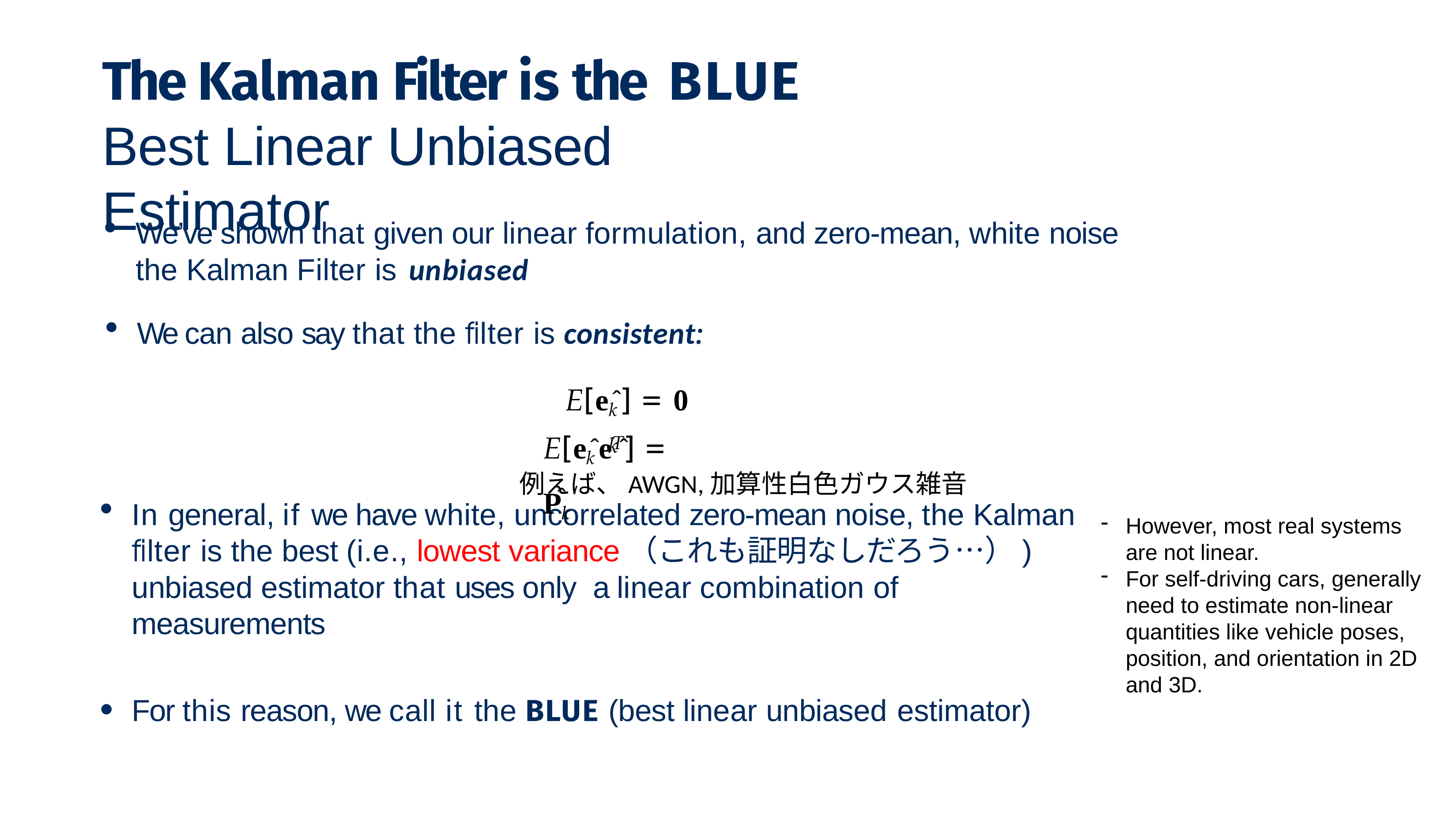

# The Kalman Filter is the BLUE
Best Linear Unbiased Estimator
We’ve shown that given our linear formulation, and zero-mean, white noise  the Kalman Filter is unbiased
We can also say that the filter is consistent:
E[ek̂ ] = 0
E[ek̂ eT̂ ] = P̂k
k
例えば、AWGN,加算性白色ガウス雑音
In general, if we have white, uncorrelated zero-mean noise, the Kalman  filter is the best (i.e., lowest variance（これも証明なしだろう…）) unbiased estimator that uses only  a linear combination of measurements

For this reason, we call it the BLUE (best linear unbiased estimator)
However, most real systems are not linear.
For self-driving cars, generally need to estimate non-linear quantities like vehicle poses, position, and orientation in 2D and 3D.